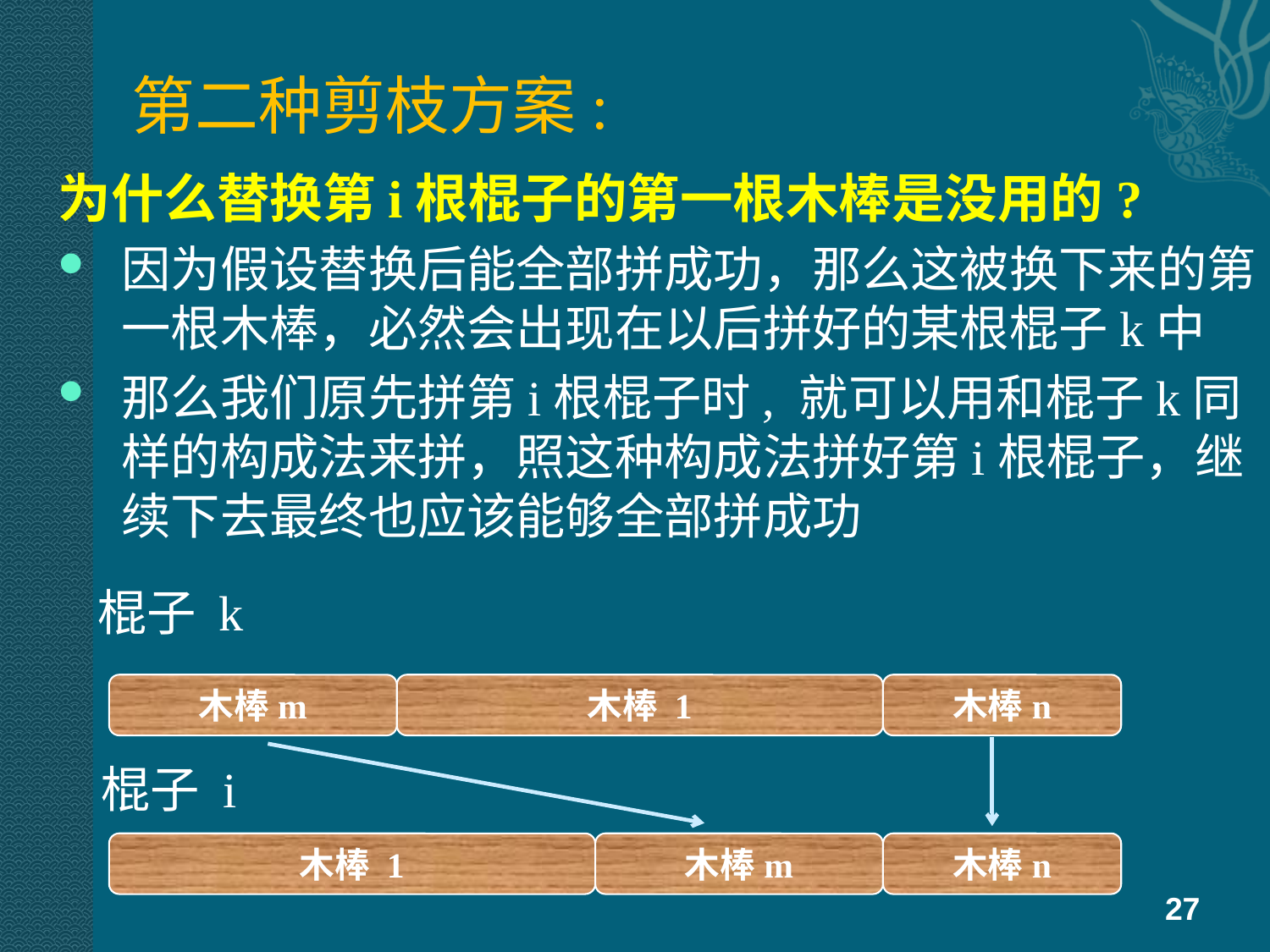

第二种剪枝方案:
为什么替换第i根棍子的第一根木棒是没用的?
因为假设替换后能全部拼成功，那么这被换下来的第一根木棒，必然会出现在以后拼好的某根棍子k中
那么我们原先拼第i根棍子时, 就可以用和棍子k同样的构成法来拼，照这种构成法拼好第i根棍子，继续下去最终也应该能够全部拼成功

棍子 k
木棒m
木棒 1
木棒n
棍子 i
木棒 1
木棒m
木棒n
27